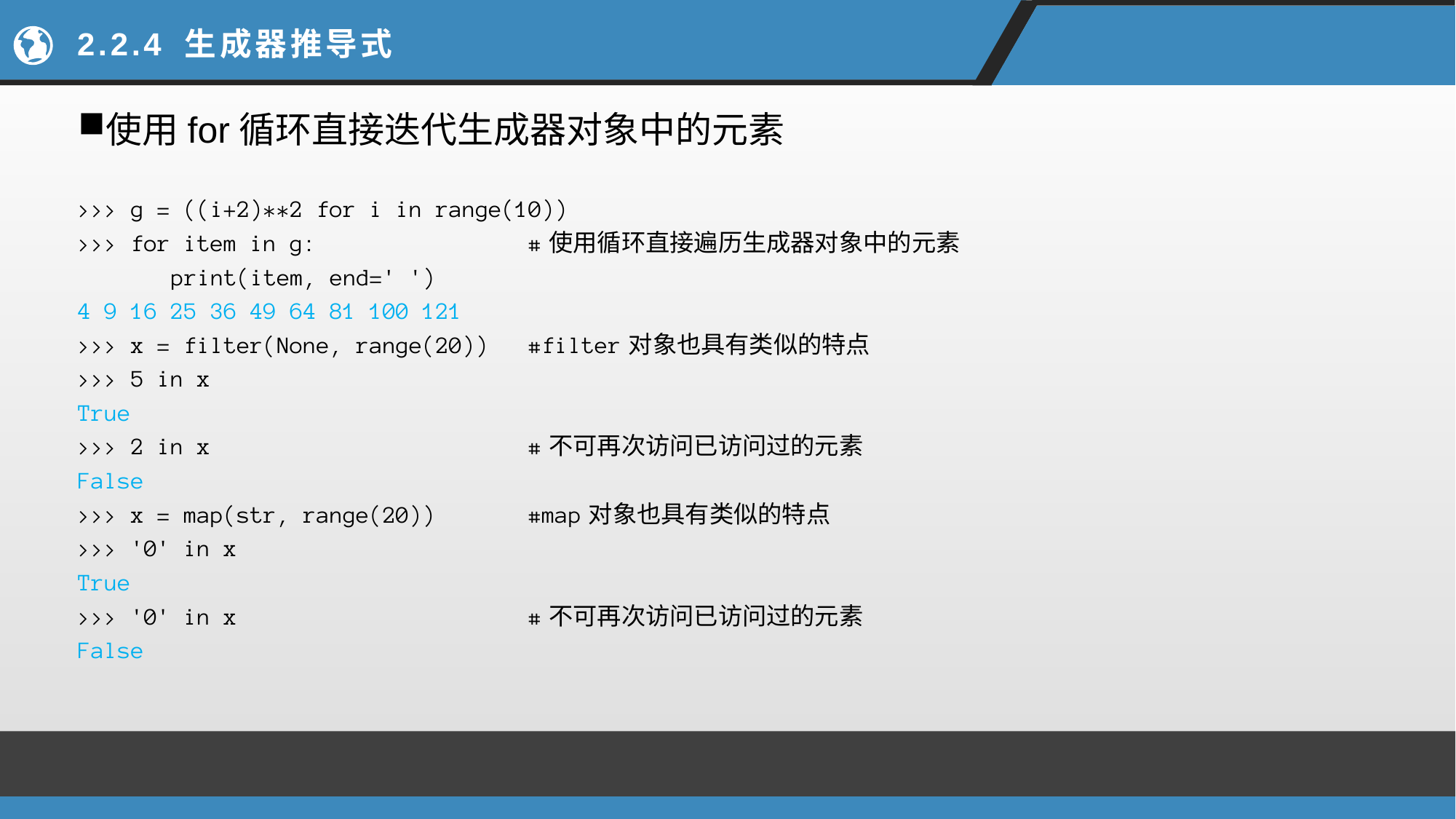

# 2.2.4 生成器推导式

使用for循环直接迭代生成器对象中的元素

>>> g = ((i+2)**2 for i in range(10))
>>> for item in g:                #使用循环直接遍历生成器对象中的元素
       print(item, end=' ')
4 9 16 25 36 49 64 81 100 121
>>> x = filter(None, range(20))   #filter对象也具有类似的特点
>>> 5 in x
True
>>> 2 in x                        #不可再次访问已访问过的元素
False
>>> x = map(str, range(20))       #map对象也具有类似的特点
>>> '0' in x
True
>>> '0' in x                      #不可再次访问已访问过的元素
False